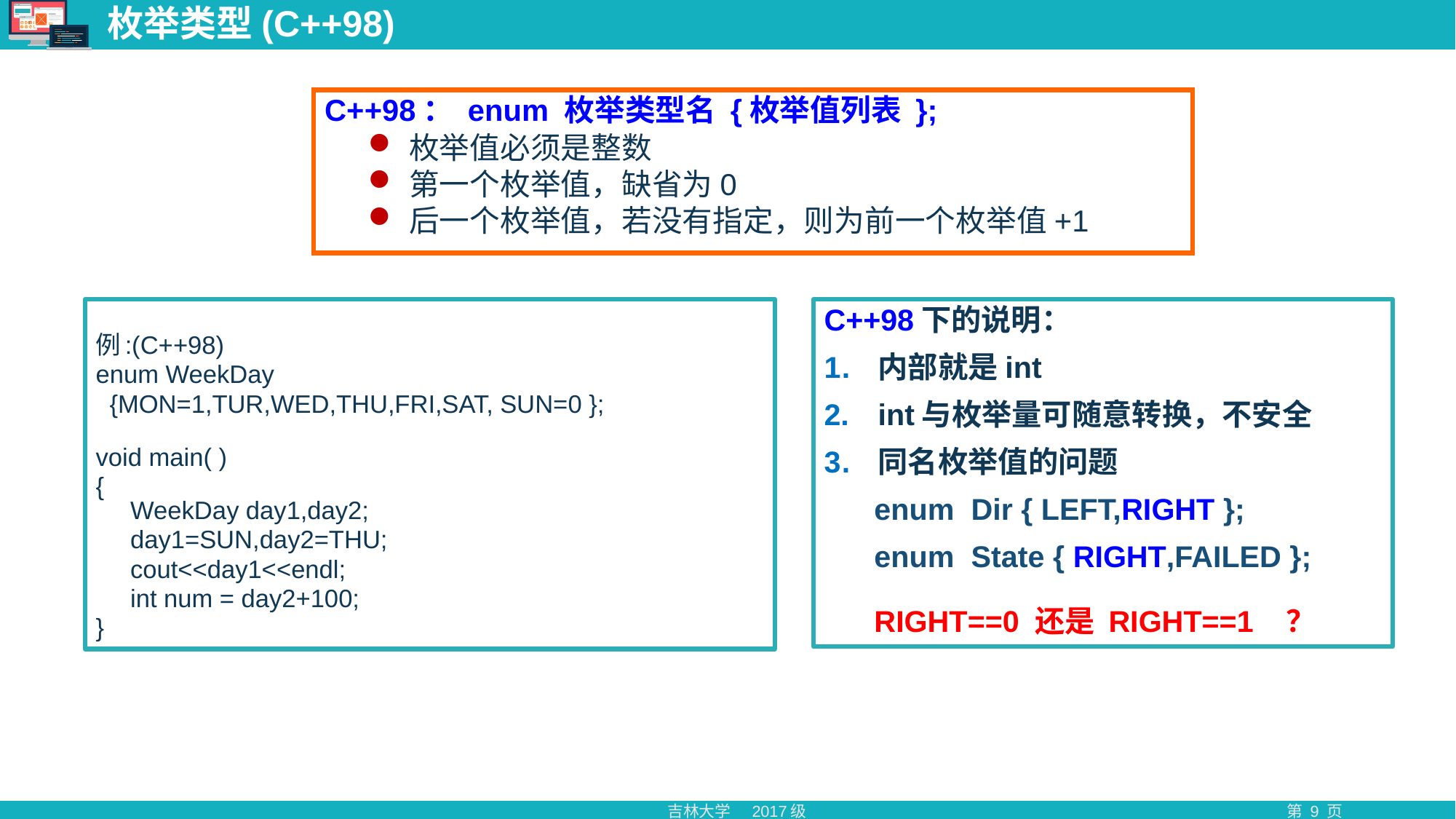

# 枚举类型(C++98)
C++98： enum 枚举类型名 {枚举值列表 };
枚举值必须是整数
第一个枚举值，缺省为0
后一个枚举值，若没有指定，则为前一个枚举值+1

例:(C++98)
enum WeekDay
  {MON=1,TUR,WED,THU,FRI,SAT, SUN=0 };
void main( )
{
     WeekDay day1,day2;
     day1=SUN,day2=THU;
     cout<<day1<<endl;
     int num = day2+100;
}
C++98下的说明：
内部就是int
int与枚举量可随意转换，不安全
同名枚举值的问题
      enum  Dir { LEFT,RIGHT };
      enum  State { RIGHT,FAILED };
      RIGHT==0 还是 RIGHT==1   ？